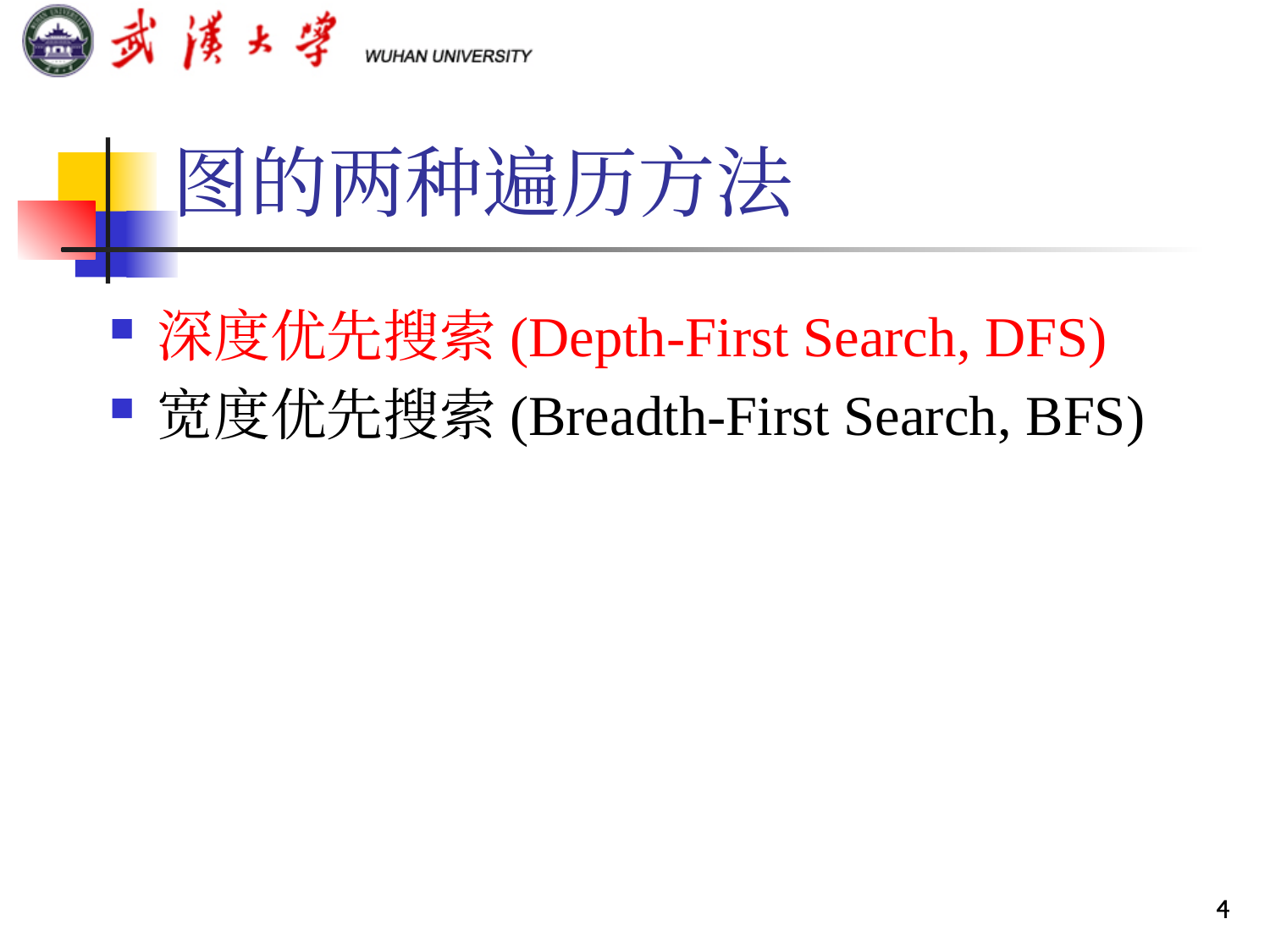

# 图的两种遍历方法
深度优先搜索(Depth-First Search, DFS)
宽度优先搜索(Breadth-First Search, BFS)
4